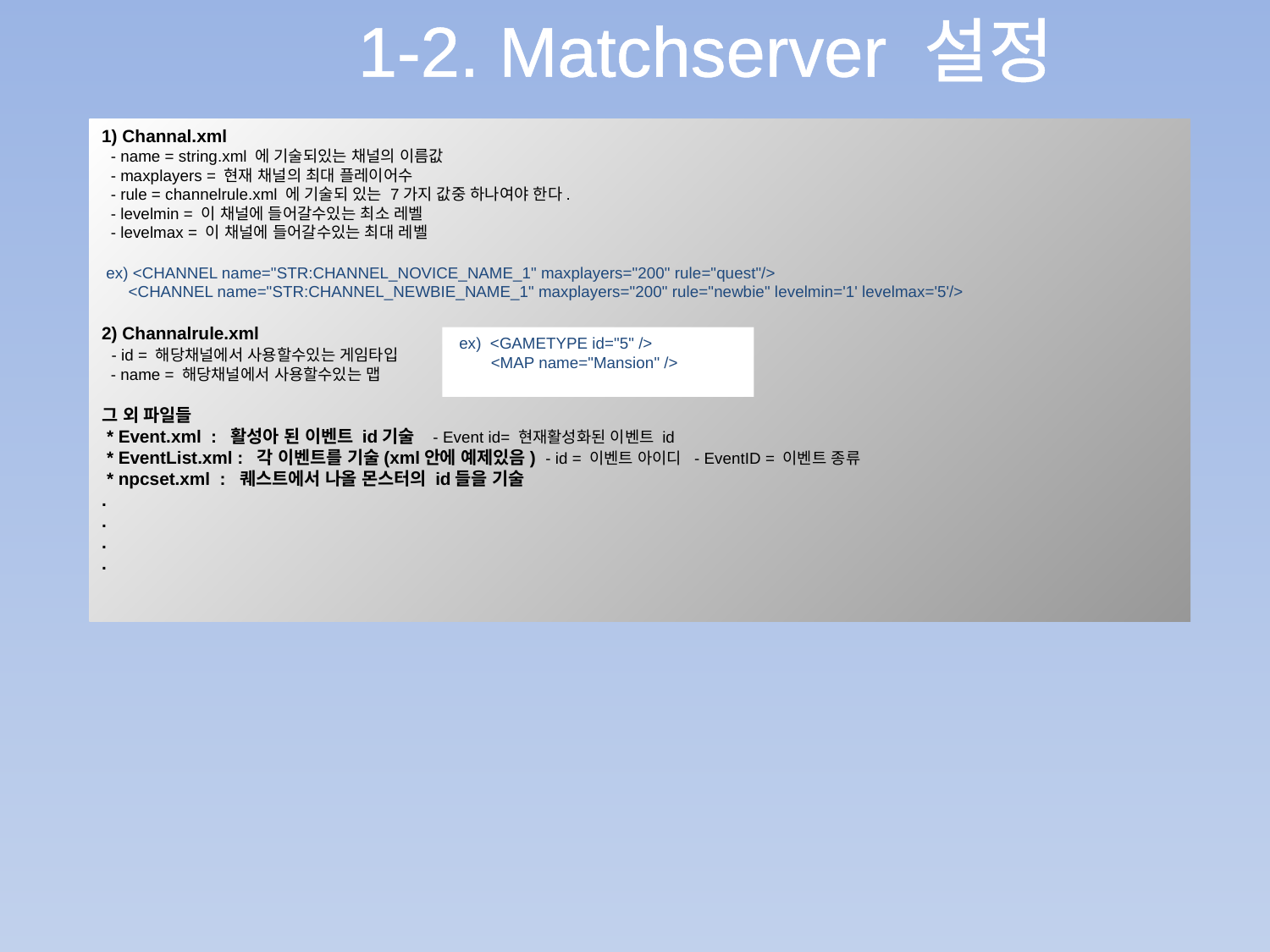

1-2. Matchserver 설정
1) Channal.xml
  - name = string.xml 에 기술되있는 채널의 이름값
  - maxplayers = 현재 채널의 최대 플레이어수
  - rule = channelrule.xml 에 기술되 있는 7가지 값중 하나여야 한다.
  - levelmin = 이 채널에 들어갈수있는 최소 레벨
  - levelmax = 이 채널에 들어갈수있는 최대 레벨

 ex) <CHANNEL name="STR:CHANNEL_NOVICE_NAME_1" maxplayers="200" rule="quest"/>
      <CHANNEL name="STR:CHANNEL_NEWBIE_NAME_1" maxplayers="200" rule="newbie" levelmin='1' levelmax='5'/>

2) Channalrule.xml
  - id = 해당채널에서 사용할수있는 게임타입
  - name = 해당채널에서 사용할수있는 맵

그 외 파일들
 * Event.xml  :  활성아 된 이벤트 id기술   - Event id= 현재활성화된 이벤트 id
 * EventList.xml :  각 이벤트를 기술(xml안에 예제있음)  - id = 이벤트 아이디  - EventID = 이벤트 종류
 * npcset.xml  :  퀘스트에서 나올 몬스터의 id들을 기술
.
.
.
.

 ex)  <GAMETYPE id="5" />
	 <MAP name="Mansion" />